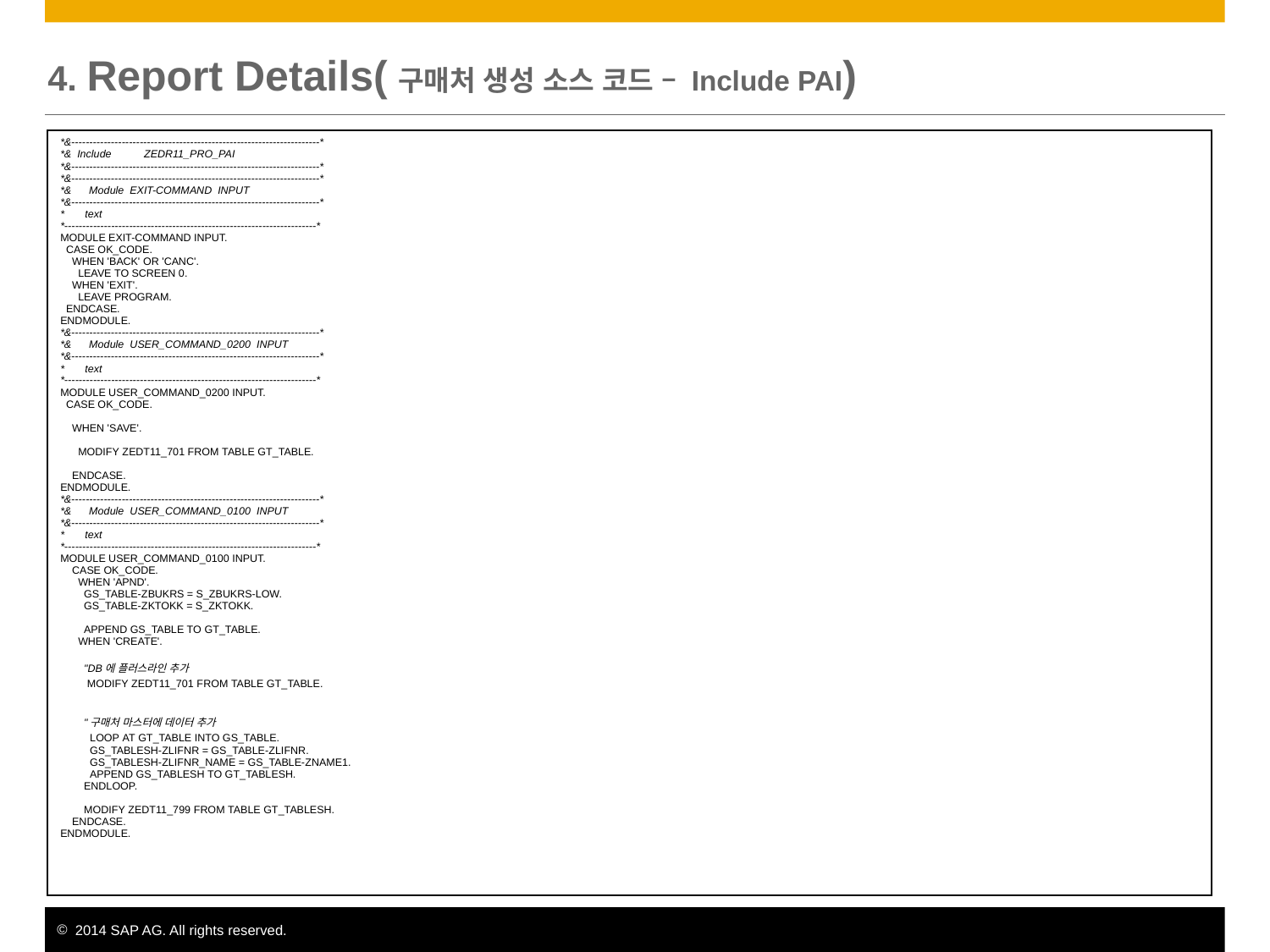

# 4. Report Details(구매처 생성 소스 코드 – Include PAI)
| \*&---------------------------------------------------------------------\* \*&  Include           ZEDR11\_PRO\_PAI \*&---------------------------------------------------------------------\* \*&---------------------------------------------------------------------\* \*&      Module  EXIT-COMMAND  INPUT \*&---------------------------------------------------------------------\* \*       text \*----------------------------------------------------------------------\* MODULE EXIT-COMMAND INPUT.   CASE OK\_CODE.     WHEN 'BACK' OR 'CANC'.       LEAVE TO SCREEN 0.     WHEN 'EXIT'.       LEAVE PROGRAM.   ENDCASE. ENDMODULE. \*&---------------------------------------------------------------------\* \*&      Module  USER\_COMMAND\_0200  INPUT \*&---------------------------------------------------------------------\* \*       text \*----------------------------------------------------------------------\* MODULE USER\_COMMAND\_0200 INPUT.   CASE OK\_CODE.     WHEN 'SAVE'.       MODIFY ZEDT11\_701 FROM TABLE GT\_TABLE.     ENDCASE. ENDMODULE. \*&---------------------------------------------------------------------\* \*&      Module  USER\_COMMAND\_0100  INPUT \*&---------------------------------------------------------------------\* \*       text \*----------------------------------------------------------------------\* MODULE USER\_COMMAND\_0100 INPUT.     CASE OK\_CODE.       WHEN 'APND'.         GS\_TABLE-ZBUKRS = S\_ZBUKRS-LOW.         GS\_TABLE-ZKTOKK = S\_ZKTOKK.         APPEND GS\_TABLE TO GT\_TABLE.       WHEN 'CREATE'.         "DB에 플러스라인 추가         MODIFY ZEDT11\_701 FROM TABLE GT\_TABLE.         "구매처 마스터에 데이터 추가          LOOP AT GT\_TABLE INTO GS\_TABLE.           GS\_TABLESH-ZLIFNR = GS\_TABLE-ZLIFNR.           GS\_TABLESH-ZLIFNR\_NAME = GS\_TABLE-ZNAME1.           APPEND GS\_TABLESH TO GT\_TABLESH.         ENDLOOP.         MODIFY ZEDT11\_799 FROM TABLE GT\_TABLESH.     ENDCASE. ENDMODULE. |
| --- |